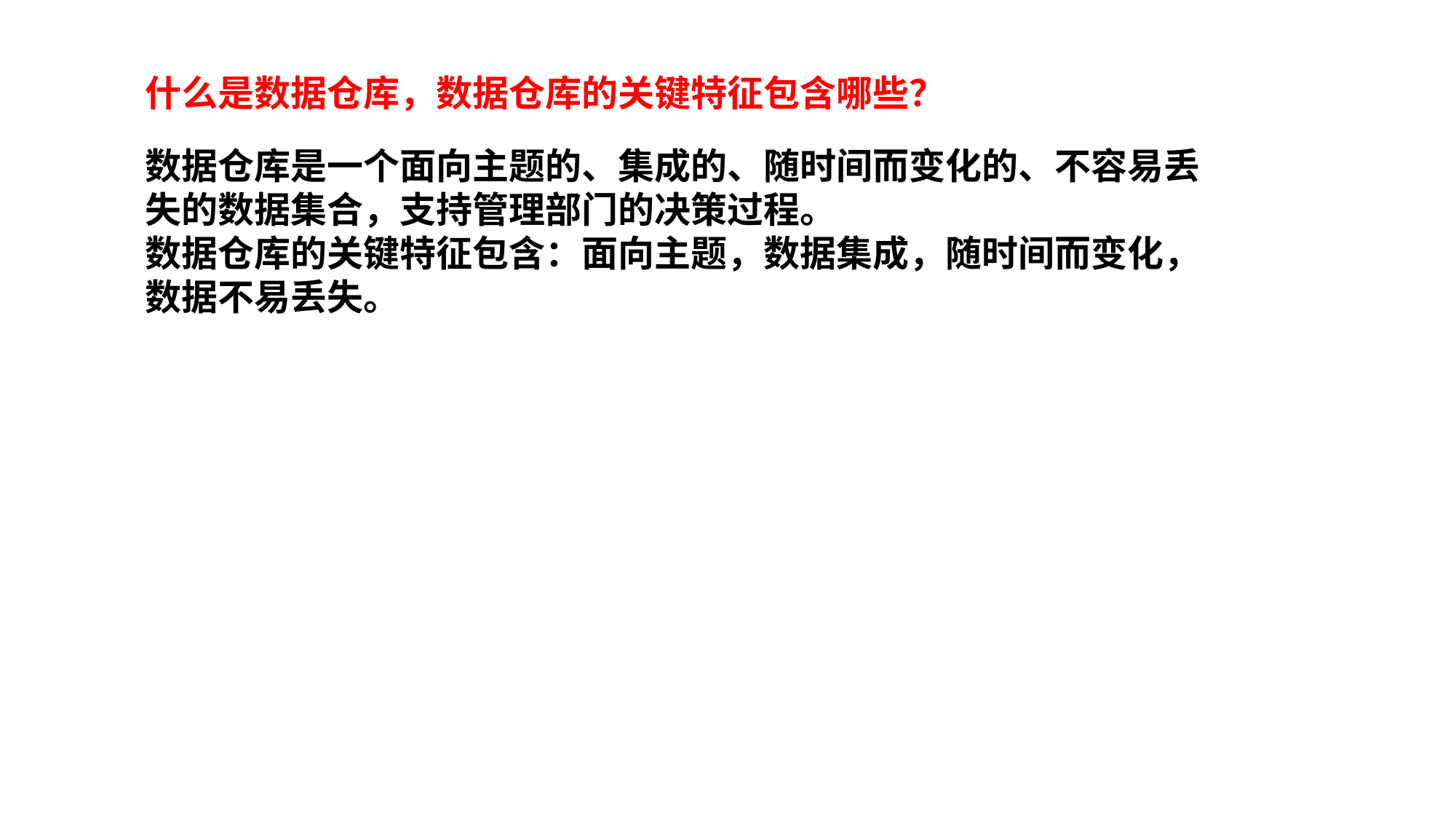

什么是数据仓库，数据仓库的关键特征包含哪些？
数据仓库是一个面向主题的、集成的、随时间而变化的、不容易丢失的数据集合，支持管理部门的决策过程。
数据仓库的关键特征包含：面向主题，数据集成，随时间而变化，数据不易丢失。